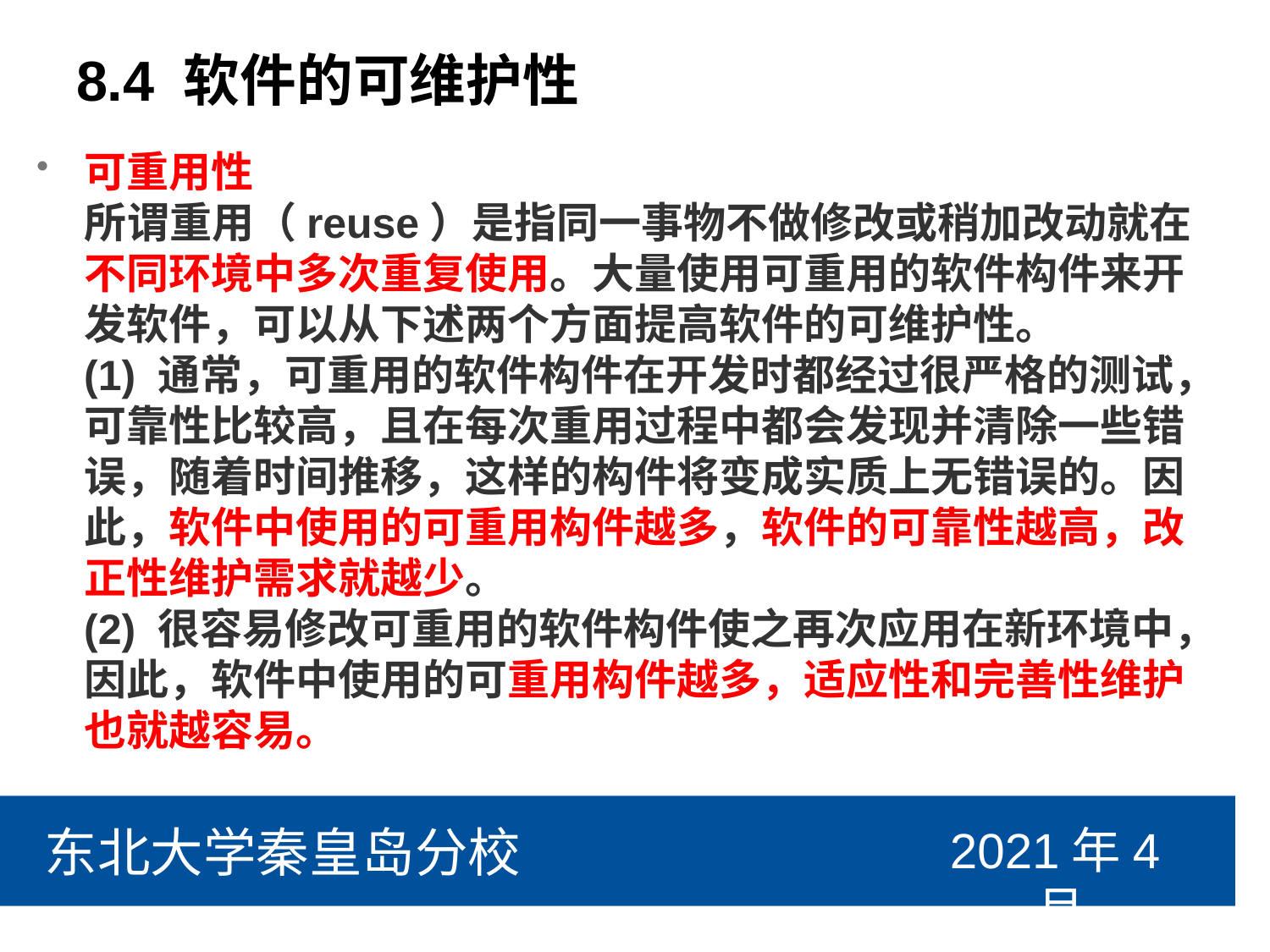

# 8.4 软件的可维护性
可重用性
    所谓重用（reuse）是指同一事物不做修改或稍加改动就在不同环境中多次重复使用。大量使用可重用的软件构件来开发软件，可以从下述两个方面提高软件的可维护性。
    (1) 通常，可重用的软件构件在开发时都经过很严格的测试，可靠性比较高，且在每次重用过程中都会发现并清除一些错误，随着时间推移，这样的构件将变成实质上无错误的。因此，软件中使用的可重用构件越多，软件的可靠性越高，改正性维护需求就越少。
    (2) 很容易修改可重用的软件构件使之再次应用在新环境中，因此，软件中使用的可重用构件越多，适应性和完善性维护也就越容易。